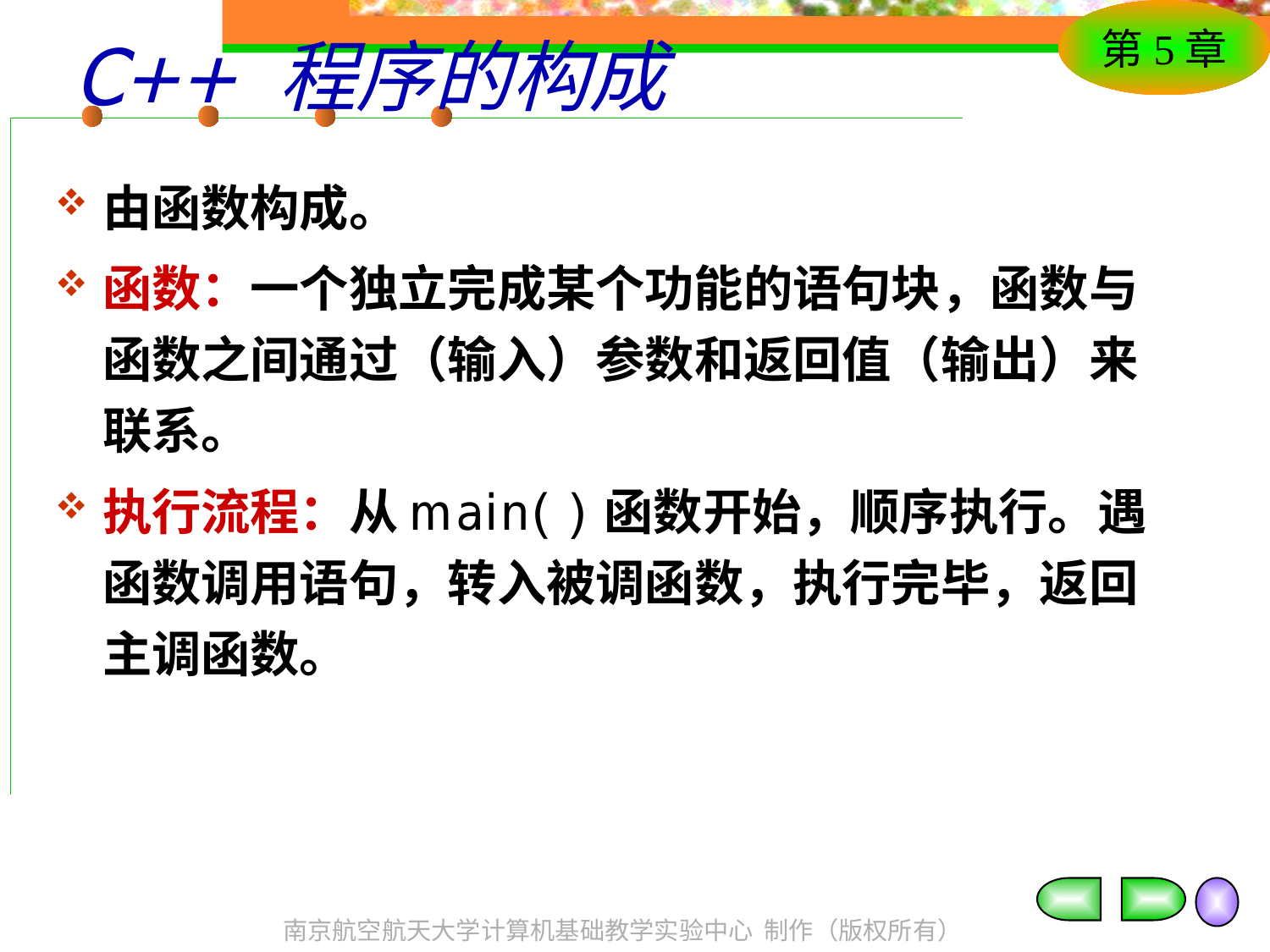

# C++ 程序的构成
由函数构成。
函数：一个独立完成某个功能的语句块，函数与函数之间通过（输入）参数和返回值（输出）来联系。
执行流程：从main( )函数开始，顺序执行。遇函数调用语句，转入被调函数，执行完毕，返回主调函数。